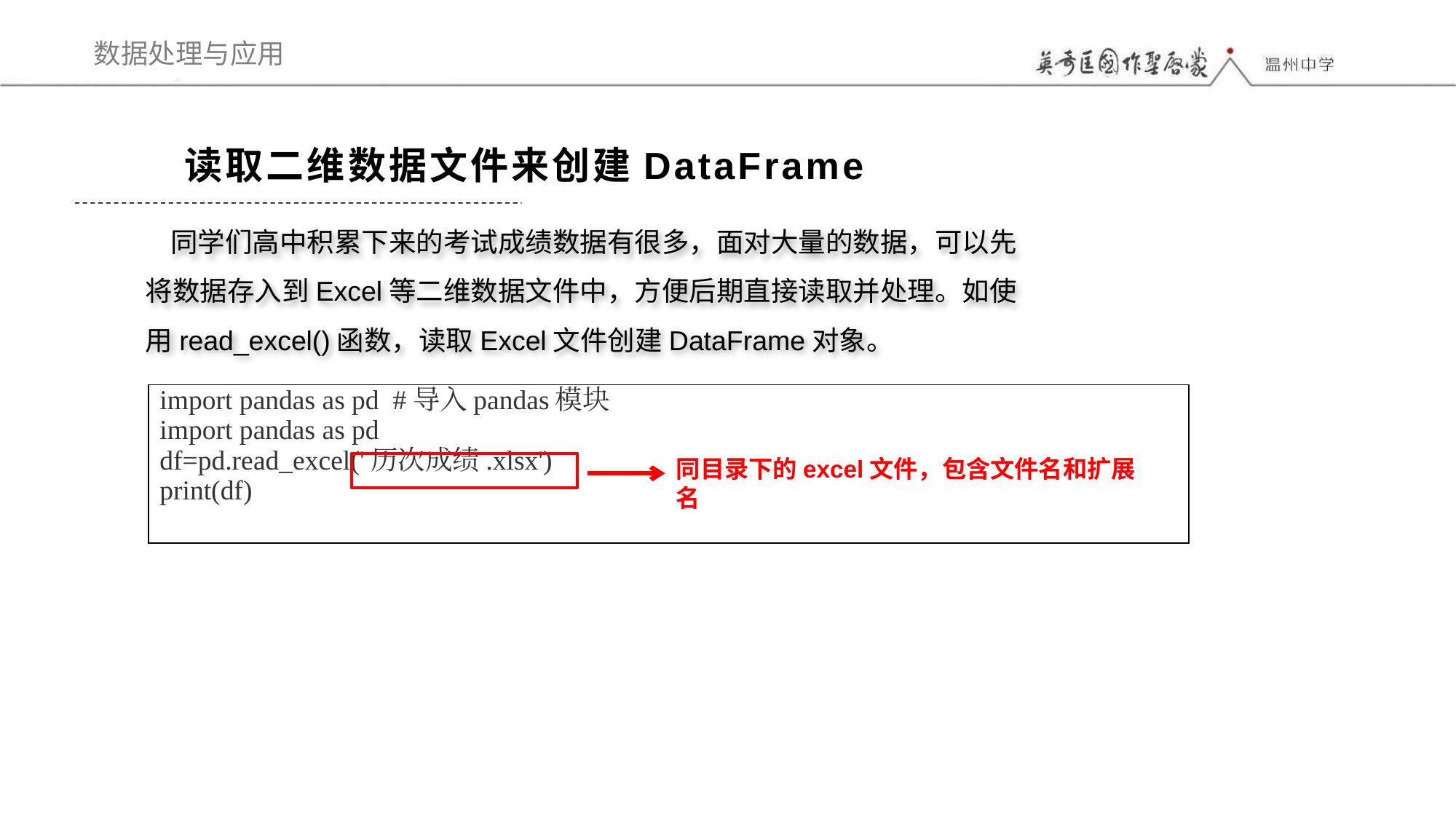

读取二维数据文件来创建DataFrame
   同学们高中积累下来的考试成绩数据有很多，面对大量的数据，可以先将数据存入到Excel等二维数据文件中，方便后期直接读取并处理。如使用read_excel()函数，读取Excel文件创建DataFrame对象。
| import pandas as pd #导入pandas模块 import pandas as pd df=pd.read\_excel('历次成绩.xlsx') print(df) |
| --- |

同目录下的excel文件，包含文件名和扩展名